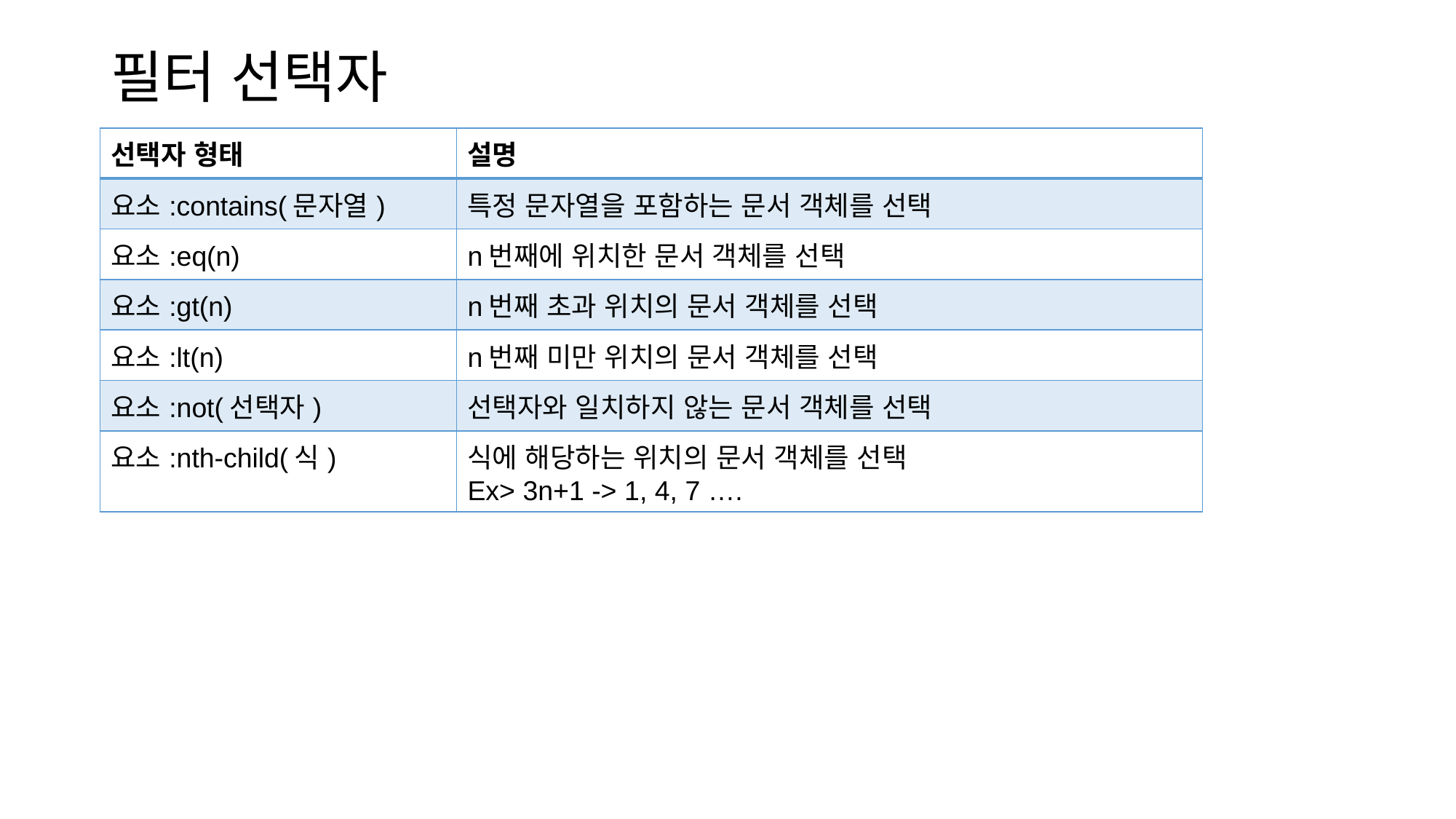

# 필터 선택자
| 선택자 형태 | 설명 |
| --- | --- |
| 요소:contains(문자열) | 특정 문자열을 포함하는 문서 객체를 선택 |
| 요소:eq(n) | n번째에 위치한 문서 객체를 선택 |
| 요소:gt(n) | n번째 초과 위치의 문서 객체를 선택 |
| 요소:lt(n) | n번째 미만 위치의 문서 객체를 선택 |
| 요소:not(선택자) | 선택자와 일치하지 않는 문서 객체를 선택 |
| 요소:nth-child(식) | 식에 해당하는 위치의 문서 객체를 선택 Ex> 3n+1 -> 1, 4, 7 …. |